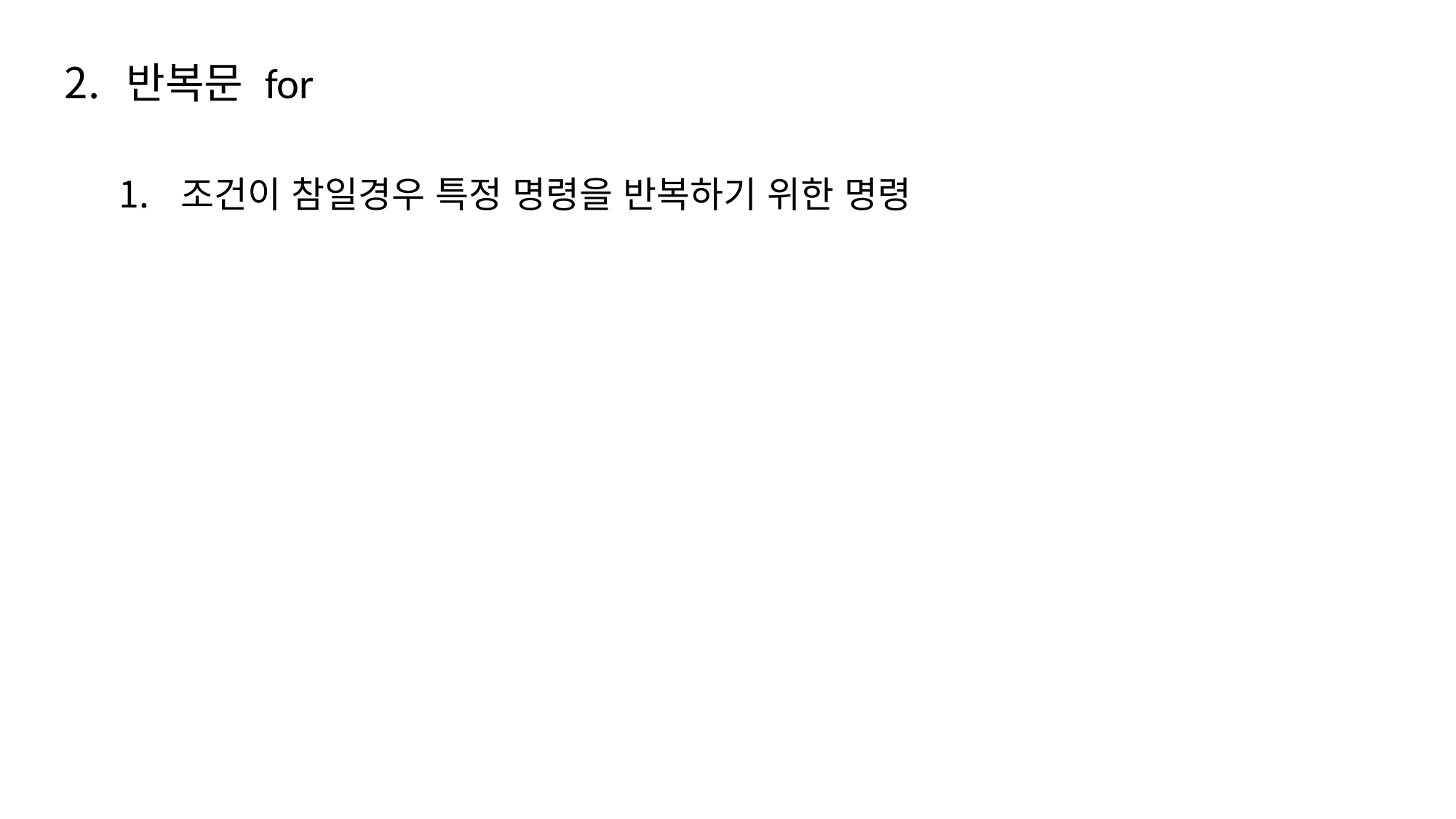

반복문 for

조건이 참일경우 특정 명령을 반복하기 위한 명령